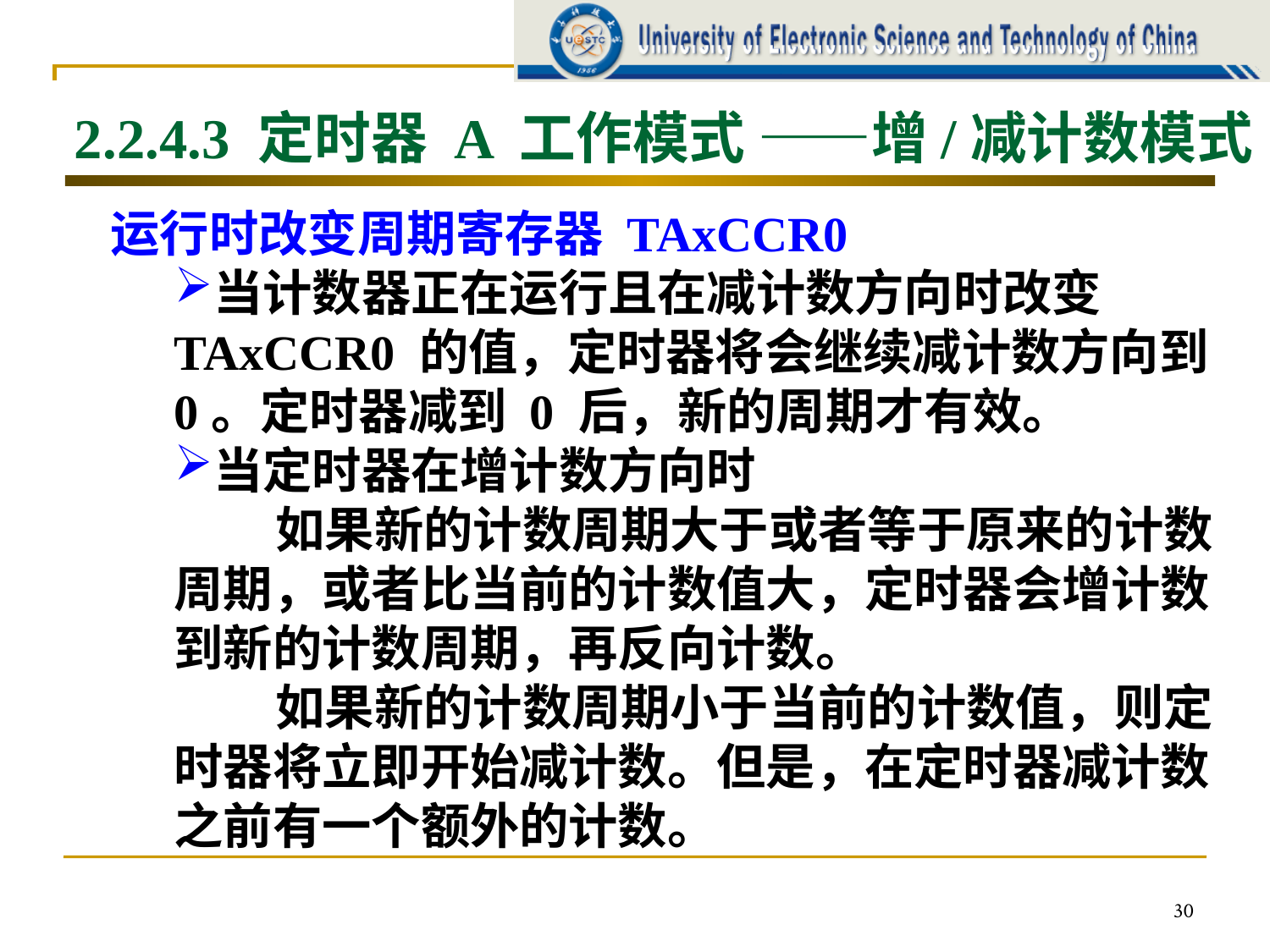

2.2.4.3 定时器 A 工作模式 ——增/减计数模式
运行时改变周期寄存器 TAxCCR0
当计数器正在运行且在减计数方向时改变 TAxCCR0 的值，定时器将会继续减计数方向到 0。定时器减到 0 后，新的周期才有效。
当定时器在增计数方向时
        如果新的计数周期大于或者等于原来的计数周期，或者比当前的计数值大，定时器会增计数到新的计数周期，再反向计数。
        如果新的计数周期小于当前的计数值，则定时器将立即开始减计数。但是，在定时器减计数之前有一个额外的计数。

30